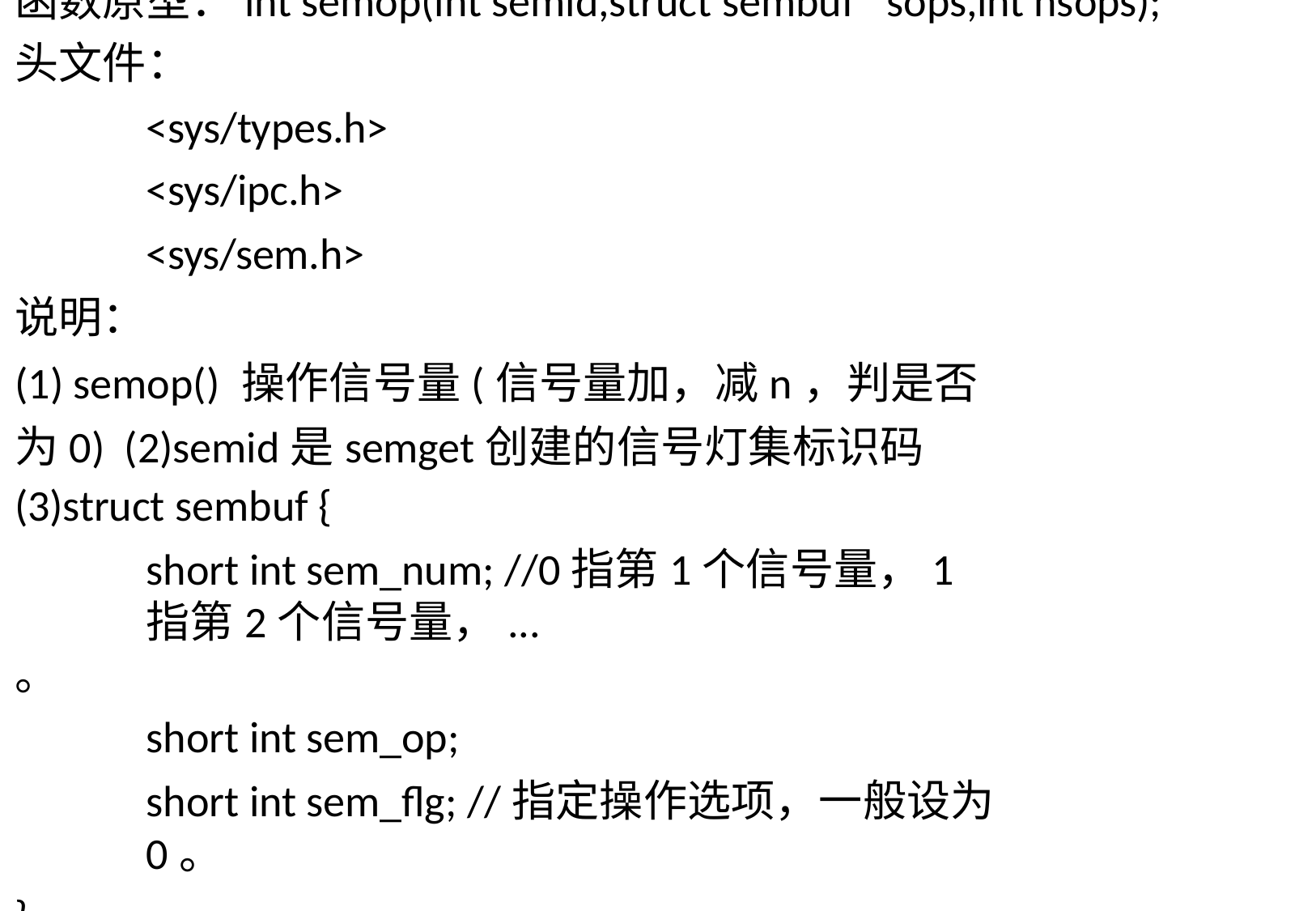

函数原型：int semop(int semid,struct sembuf *sops,int nsops);
头文件：
<sys/types.h>
<sys/ipc.h>
<sys/sem.h>
说明：
(1) semop() 操作信号量(信号量加，减n，判是否为0)  (2)semid是semget创建的信号灯集标识码
(3)struct sembuf {
short int sem_num; //0指第1个信号量，1指第2个信号量，...
。
short int sem_op;
short int sem_flg; //指定操作选项，一般设为0。
}
sembuf是系统已经定义好的一个结构，上面是它的具体定义细节， 程序中直接使用即可，无须自己再在程序中定义。